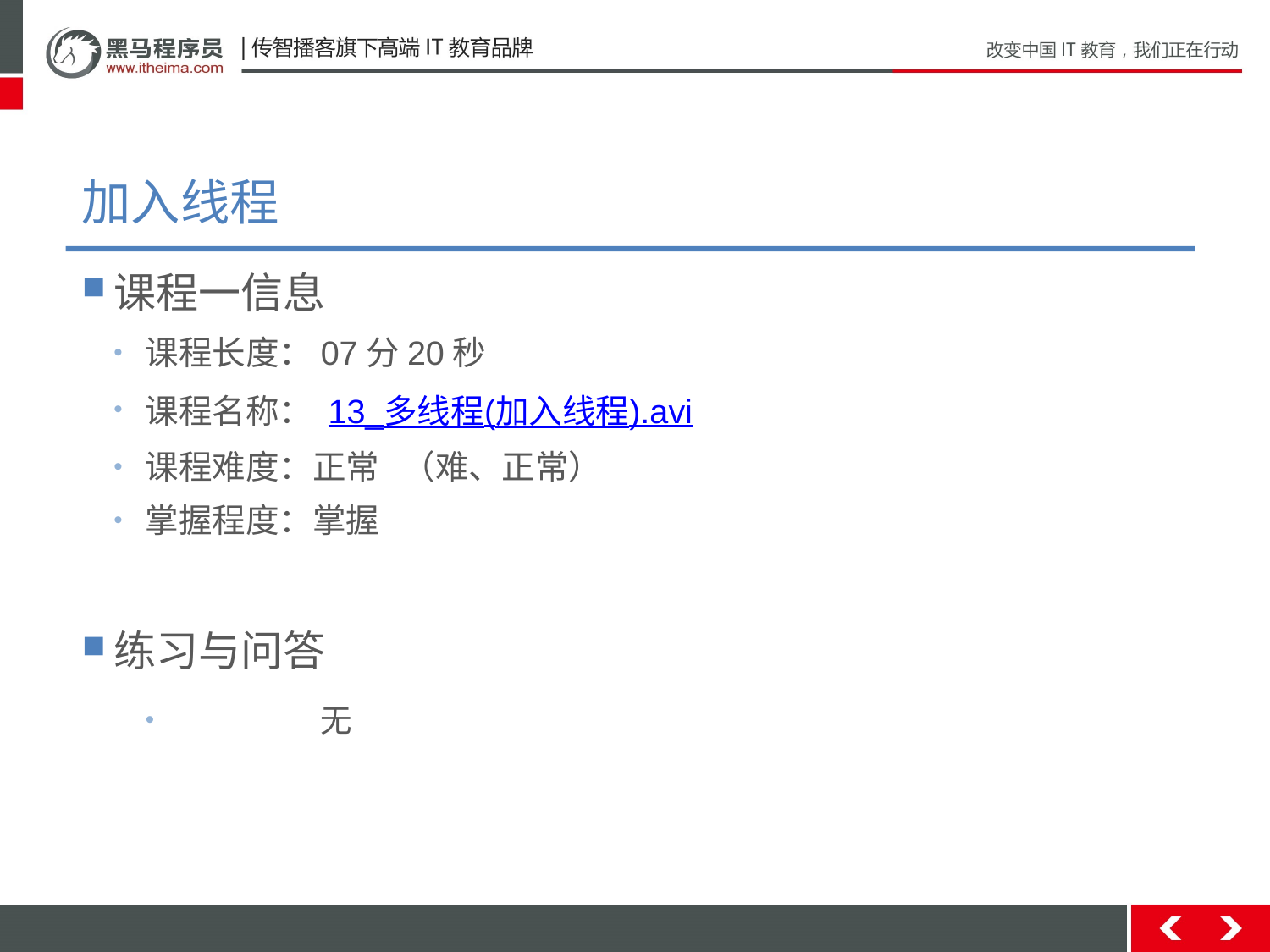

# 加入线程
课程一信息
课程长度：07分20秒
课程名称： 13_多线程(加入线程).avi
课程难度：正常   （难、正常）
掌握程度：掌握

练习与问答
	无